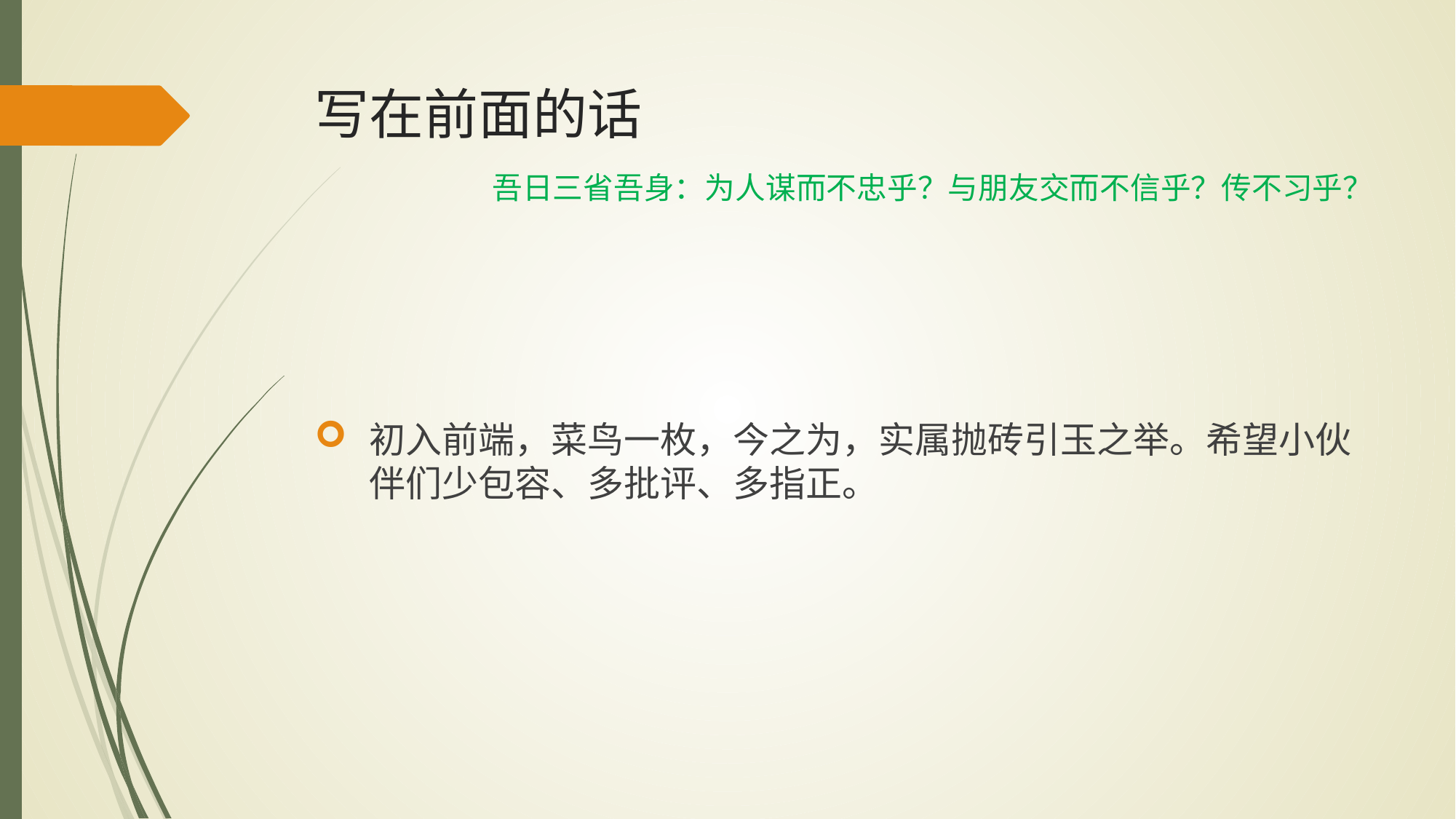

# 写在前面的话
吾日三省吾身：为人谋而不忠乎？与朋友交而不信乎？传不习乎？
初入前端，菜鸟一枚，今之为，实属抛砖引玉之举。希望小伙伴们少包容、多批评、多指正。